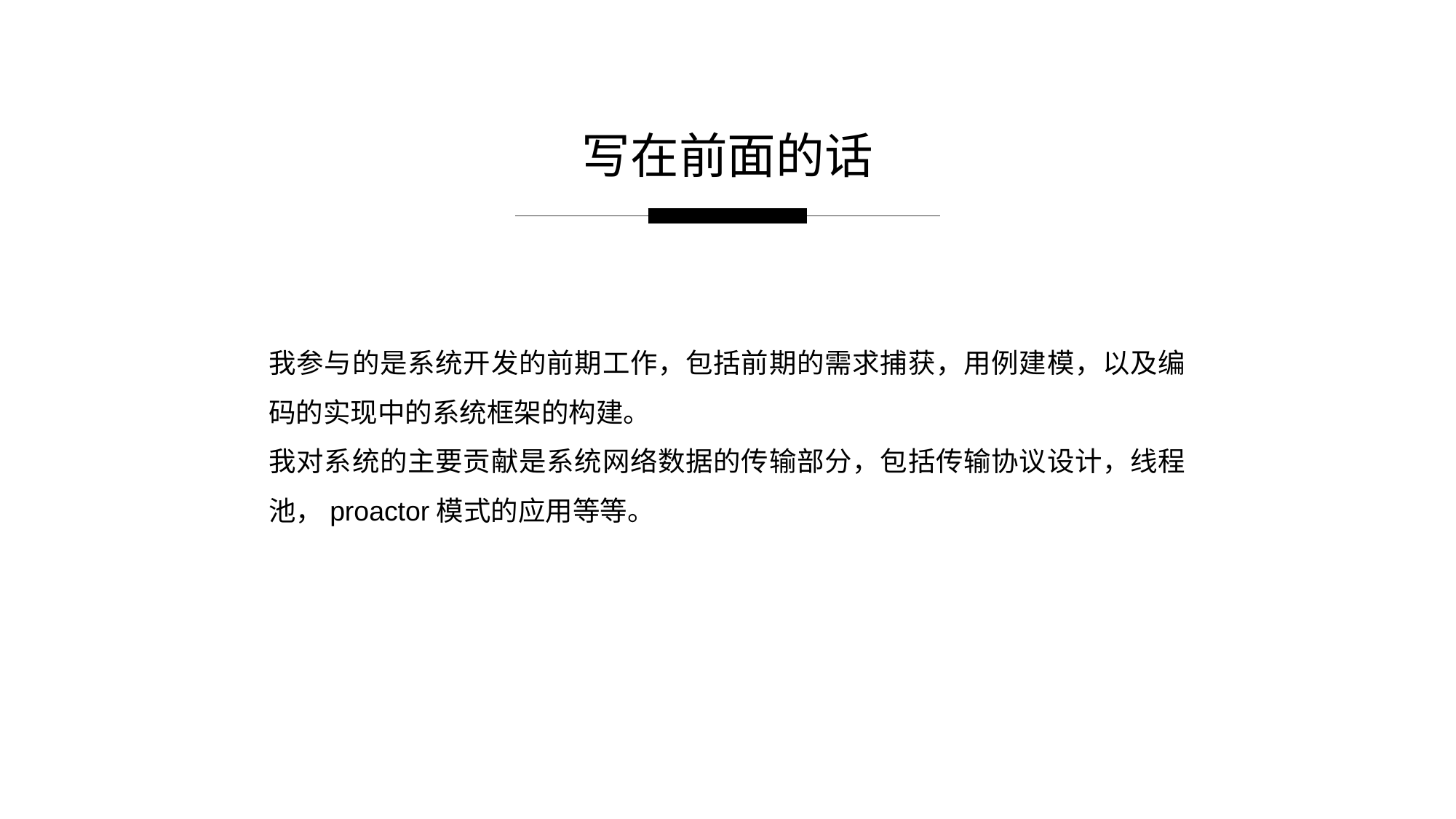

写在前面的话
我参与的是系统开发的前期工作，包括前期的需求捕获，用例建模，以及编码的实现中的系统框架的构建。
我对系统的主要贡献是系统网络数据的传输部分，包括传输协议设计，线程池，proactor模式的应用等等。